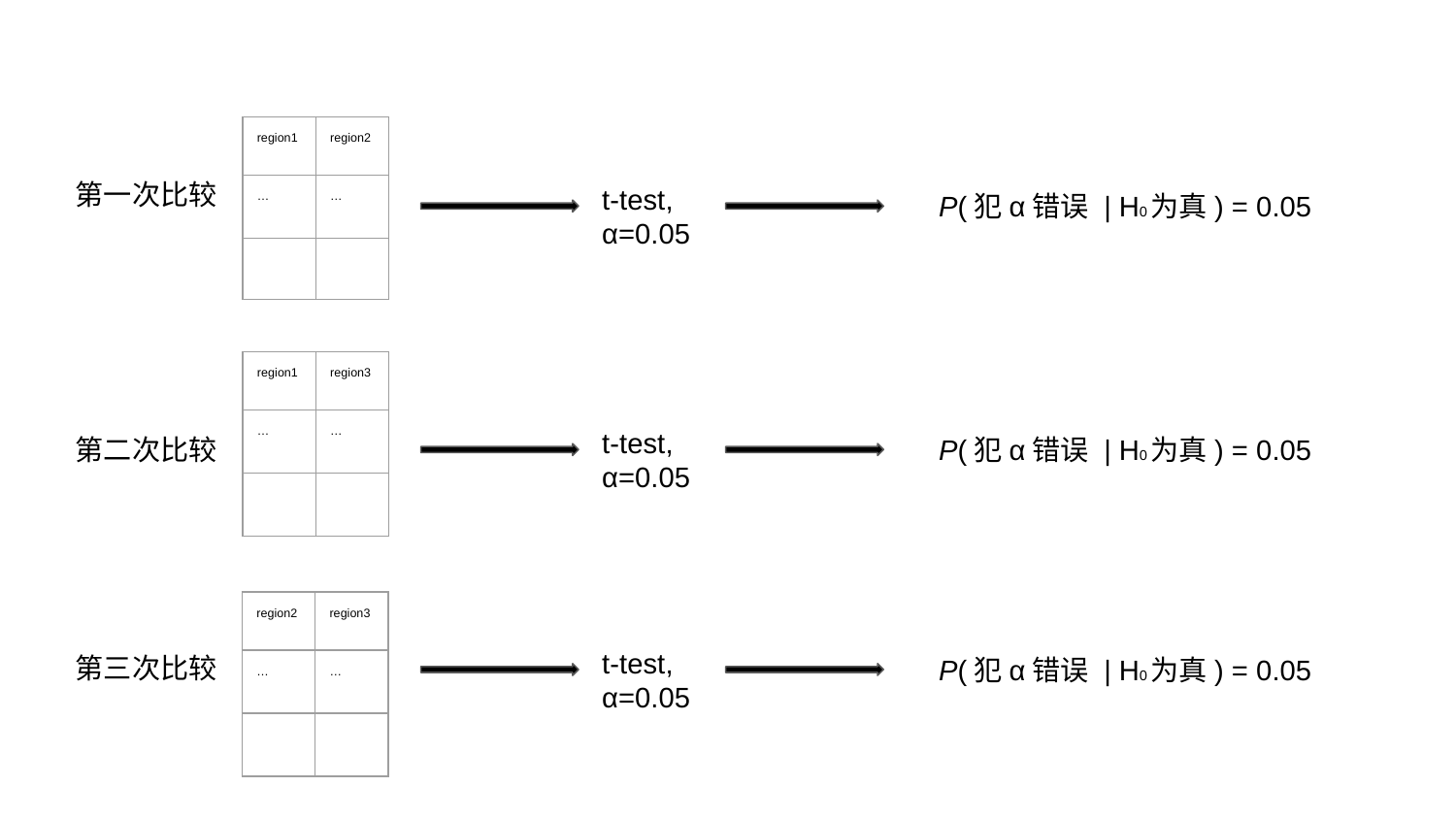

| region1 | region2 |
| --- | --- |
| … | … |
|  |  |
第一次比较
t-test, α=0.05
P(犯α错误 | H0为真) = 0.05

| region1 | region3 |
| --- | --- |
| … | … |
|  |  |
t-test, α=0.05
第二次比较
P(犯α错误 | H0为真) = 0.05

| region2 | region3 |
| --- | --- |
| … | … |
|  |  |
t-test, α=0.05
第三次比较
P(犯α错误 | H0为真) = 0.05